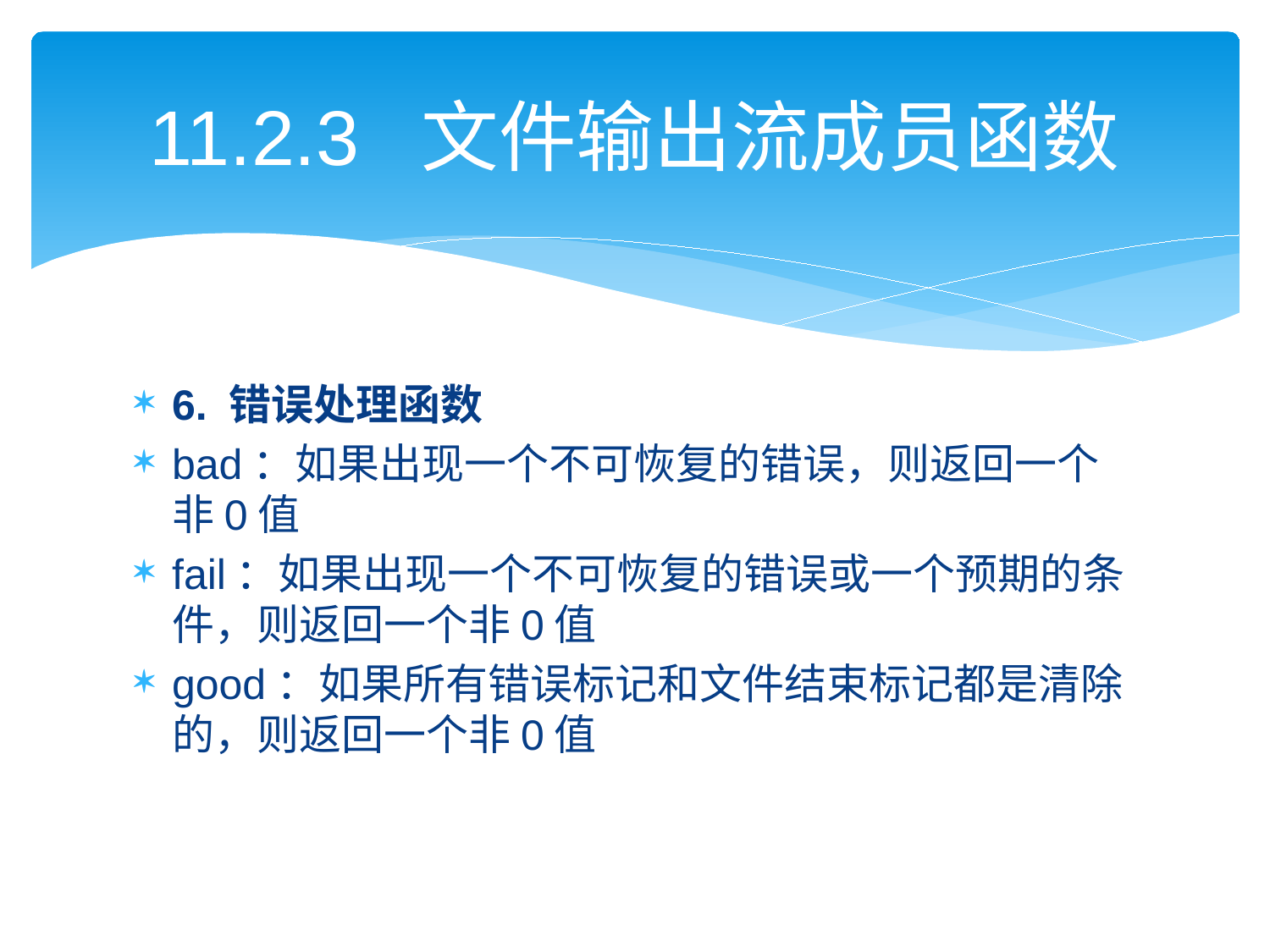

# 11.2.3  文件输出流成员函数
6. 错误处理函数
bad：如果出现一个不可恢复的错误，则返回一个非0值
fail：如果出现一个不可恢复的错误或一个预期的条件，则返回一个非0值
good：如果所有错误标记和文件结束标记都是清除的，则返回一个非0值